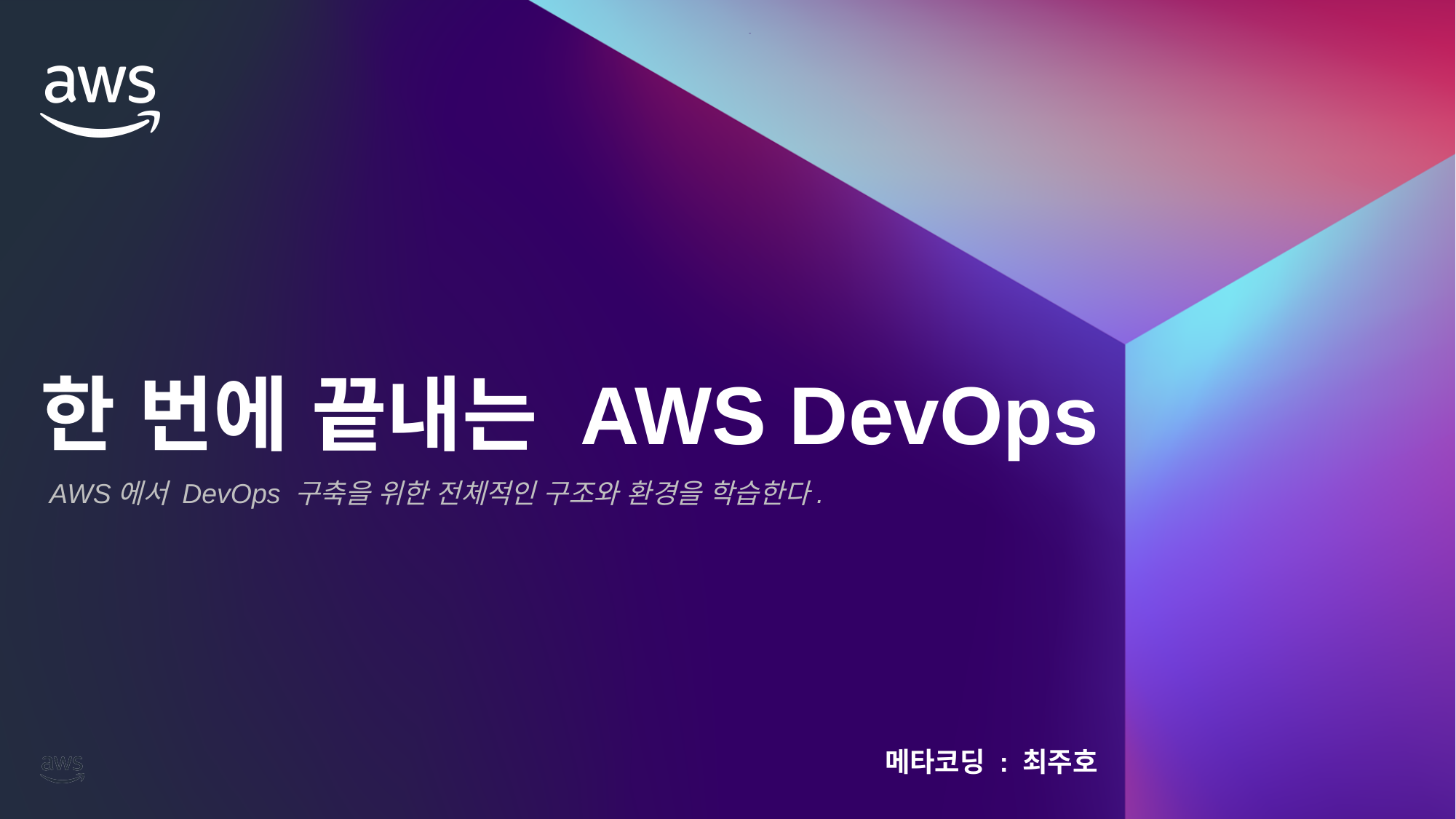

# 한 번에 끝내는 AWS DevOps
AWS에서 DevOps 구축을 위한 전체적인 구조와 환경을 학습한다.
메타코딩 : 최주호